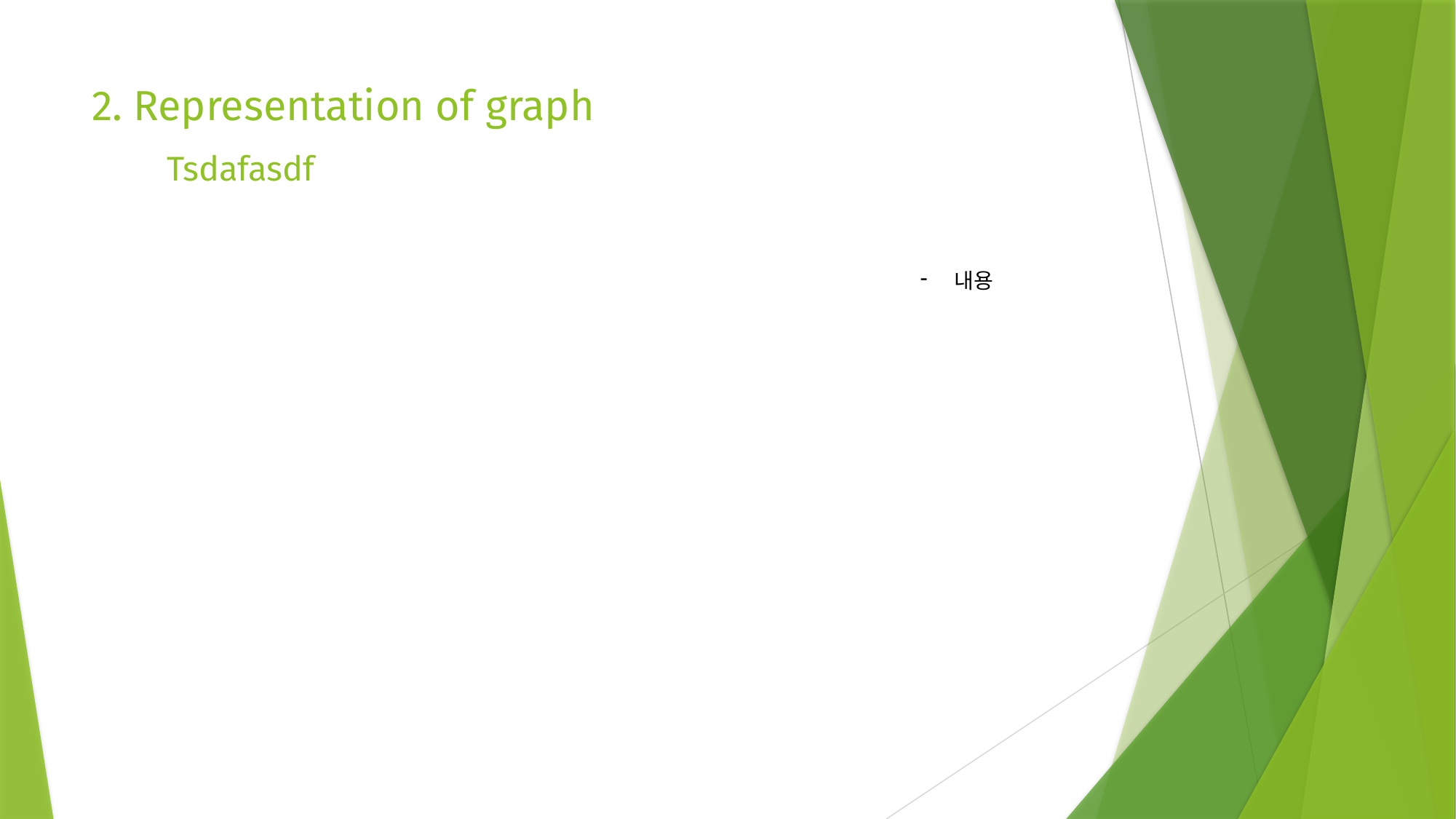

# 2. Representation of graph
Tsdafasdf
내용